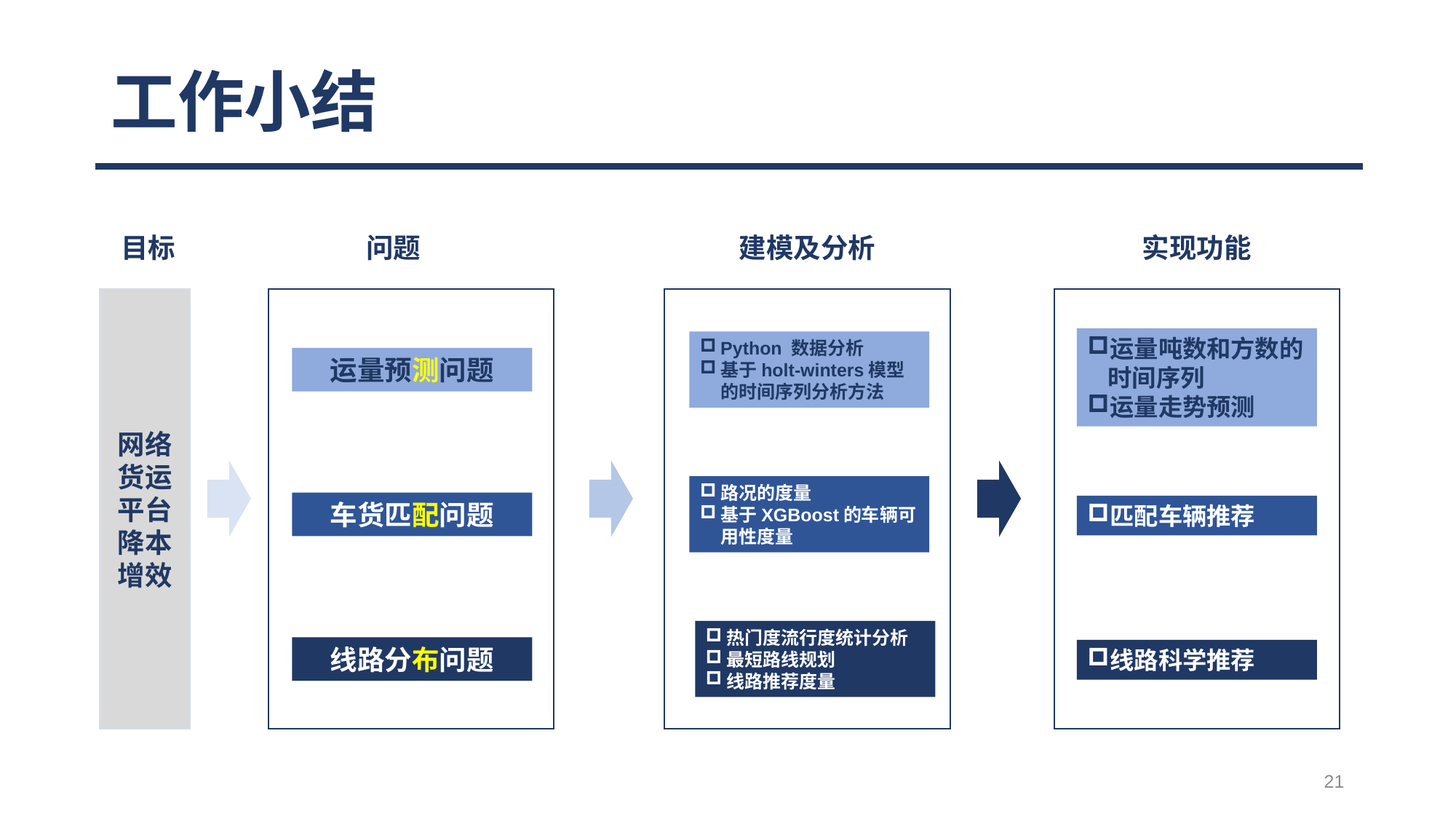

# 工作小结
目标
问题
建模及分析
实现功能
网络货运平台降本增效

运量吨数和方数的时间序列
运量走势预测
Python 数据分析
基于holt-winters模型的时间序列分析方法
运量预测问题

路况的度量
基于XGBoost的车辆可用性度量
车货匹配问题
匹配车辆推荐
热门度流行度统计分析
最短路线规划
线路推荐度量
线路分布问题
线路科学推荐
21